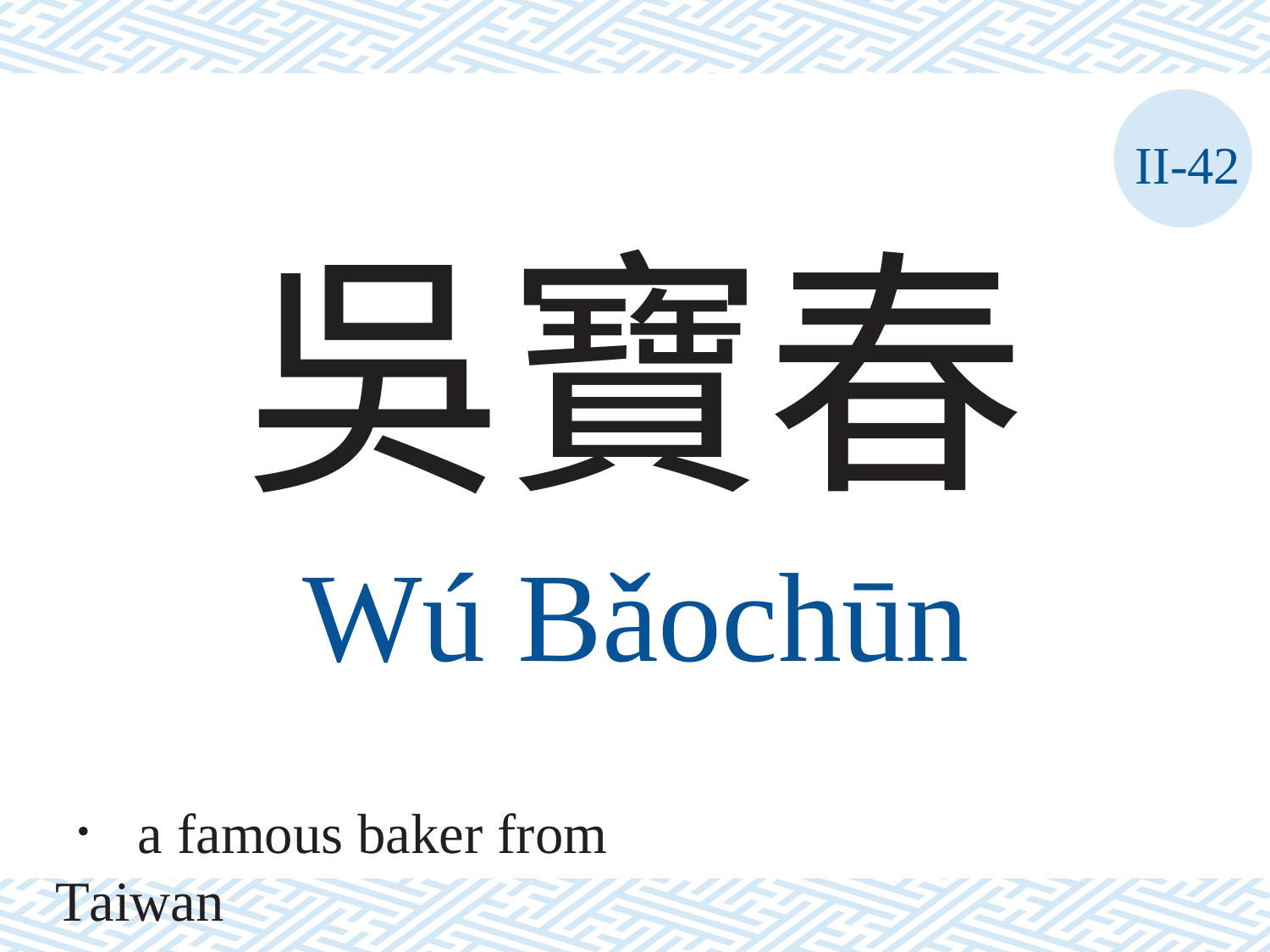

II-42
吳寶春
Wú	Bǎochūn
． a famous baker from Taiwan